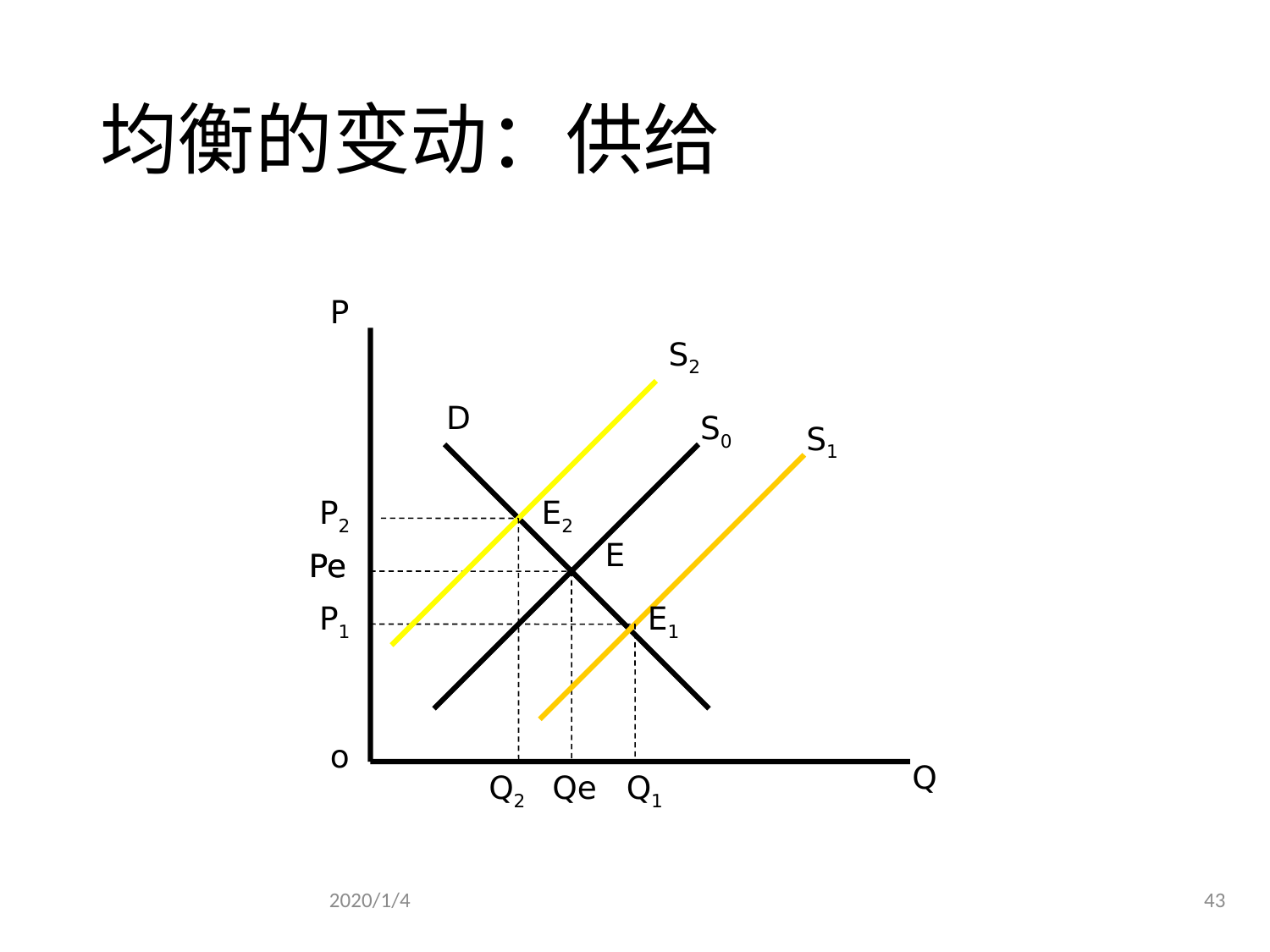

# 均衡的变动：供给

P

S2

D
S0
S1

P2
E2

E
Pe
Pe

P1
E1

o
Q

Q2
Qe
Q1
2020/1/4
43